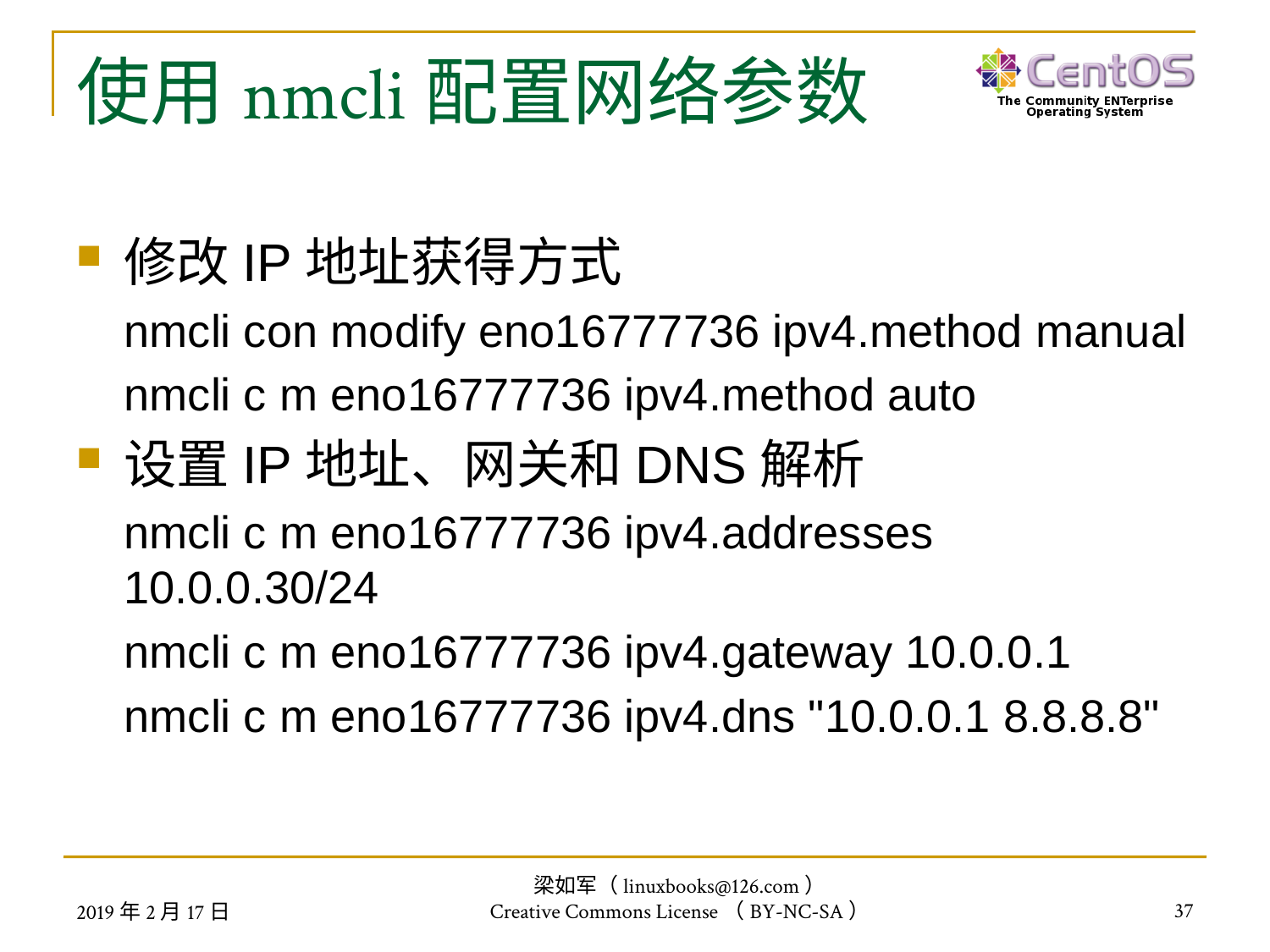

# 使用nmcli配置网络参数
修改IP地址获得方式
nmcli con modify eno16777736 ipv4.method manual
nmcli c m eno16777736 ipv4.method auto
设置IP地址、网关和DNS解析
nmcli c m eno16777736 ipv4.addresses 10.0.0.30/24
nmcli c m eno16777736 ipv4.gateway 10.0.0.1
nmcli c m eno16777736 ipv4.dns "10.0.0.1 8.8.8.8"
梁如军（linuxbooks@126.com）
Creative Commons License（BY-NC-SA）
2019年2月17日
37